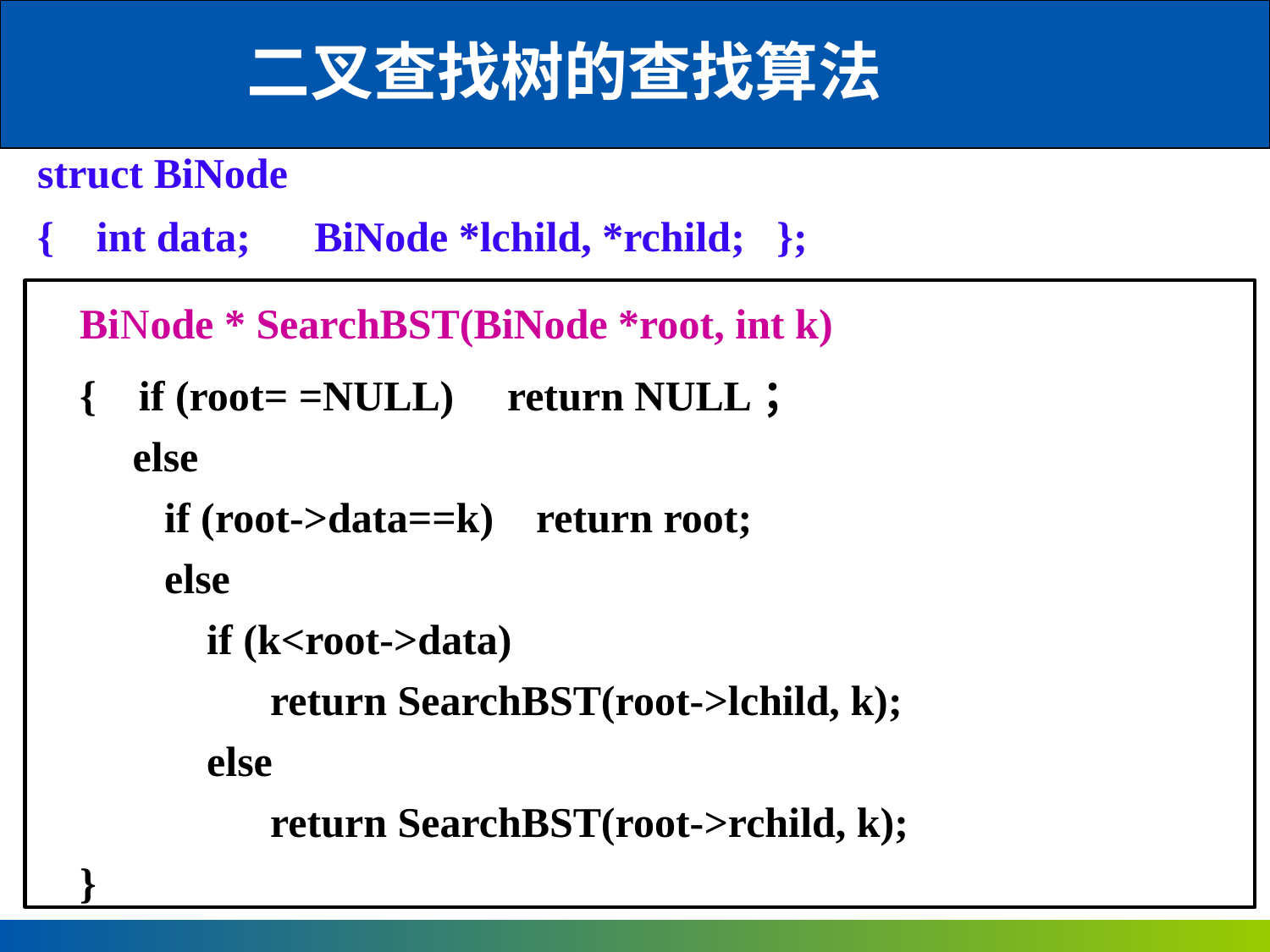

二叉查找树的查找算法
struct BiNode
{    int data;      BiNode *lchild, *rchild;   };
    BiNode * SearchBST(BiNode *root, int k)
    {    if (root= =NULL)     return NULL；
         else
            if (root->data==k)    return root;
            else
                if (k<root->data)
                      return SearchBST(root->lchild, k);
                else
                      return SearchBST(root->rchild, k);
    }